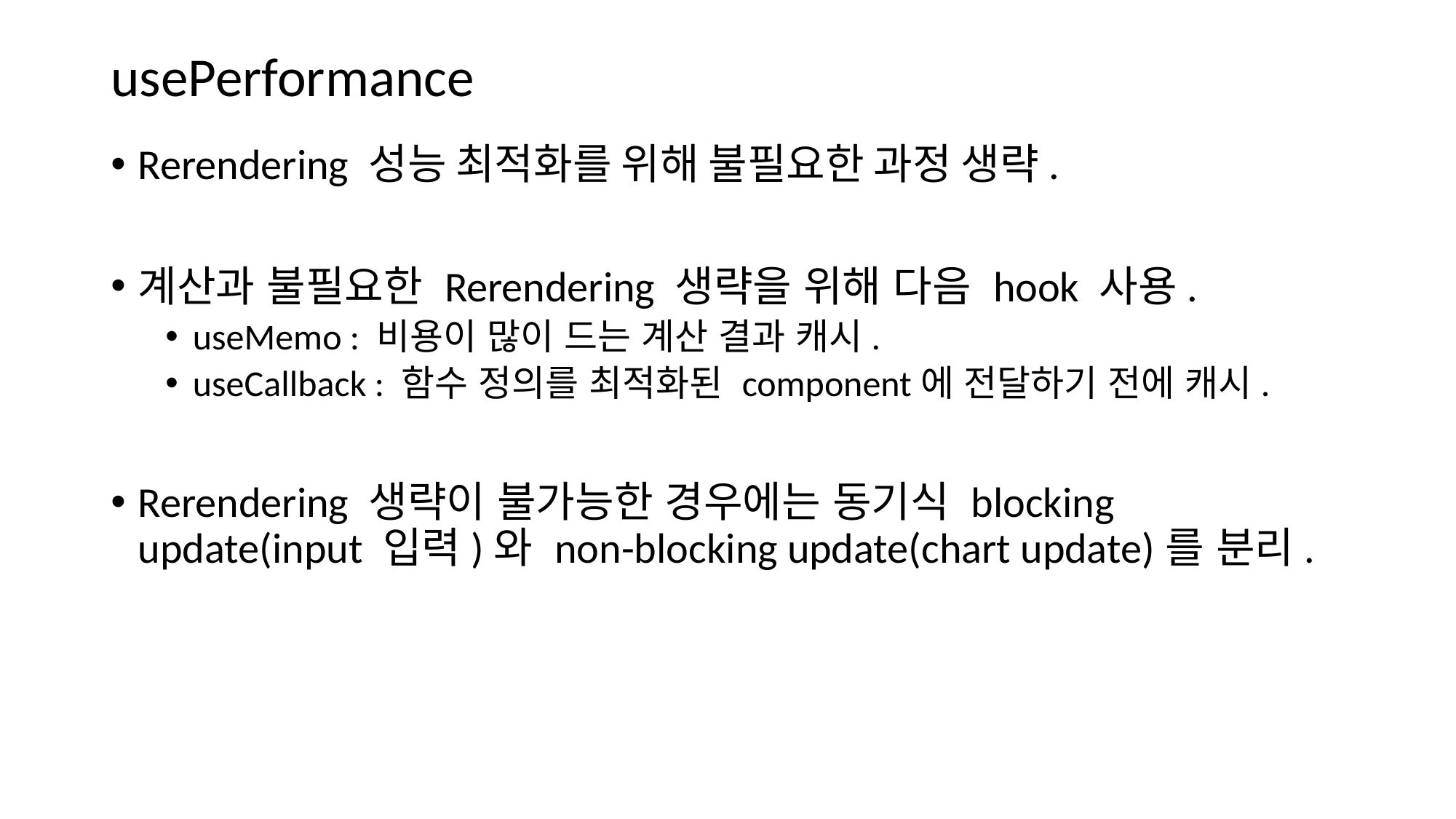

# usePerformance
Rerendering 성능 최적화를 위해 불필요한 과정 생략.

계산과 불필요한 Rerendering 생략을 위해 다음 hook 사용.
useMemo : 비용이 많이 드는 계산 결과 캐시.
useCallback : 함수 정의를 최적화된 component에 전달하기 전에 캐시.

Rerendering 생략이 불가능한 경우에는 동기식 blocking update(input 입력)와 non-blocking update(chart update)를 분리.